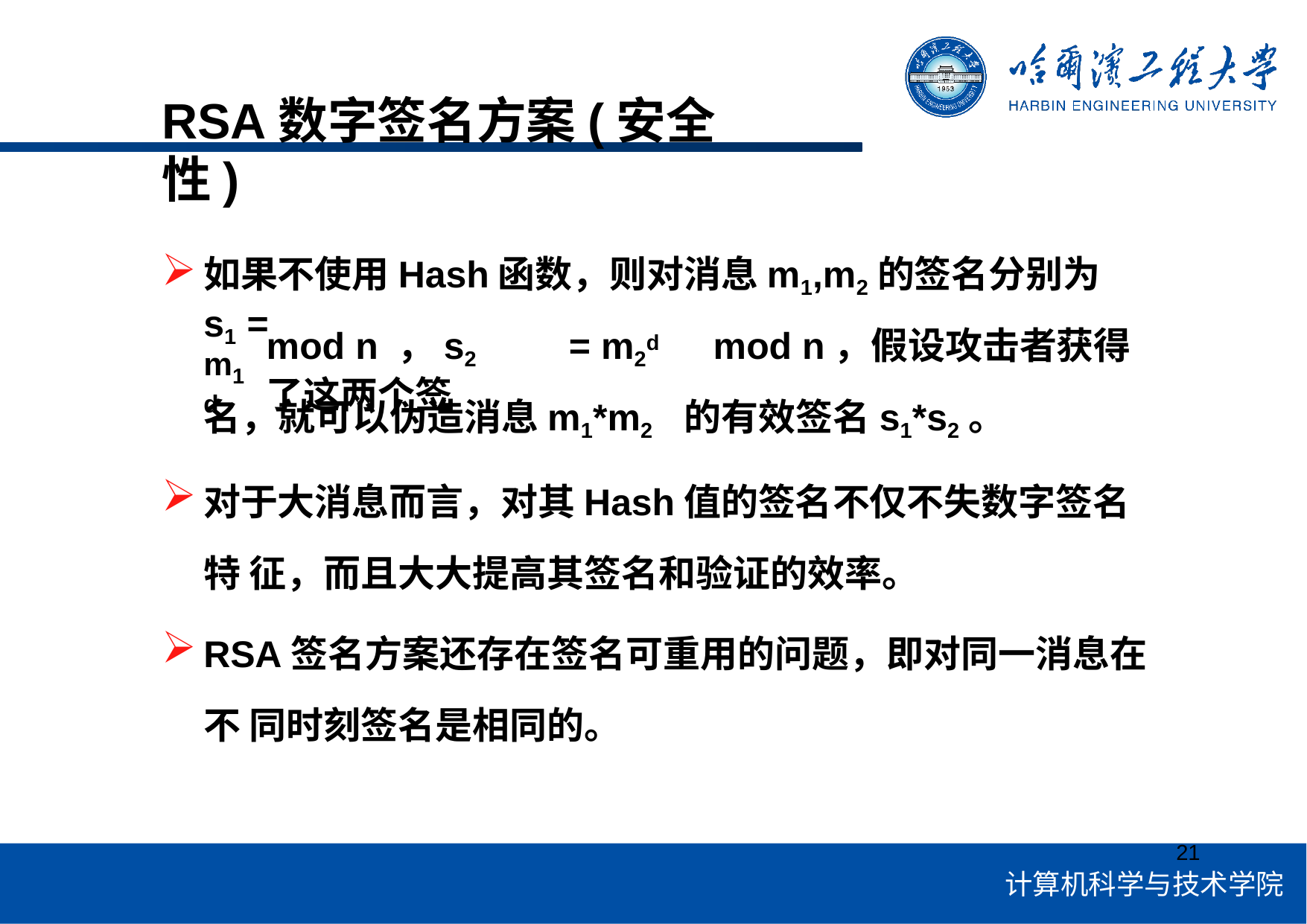

# RSA数字签名方案(安全性)
如果不使用Hash函数，则对消息m1,m2的签名分别为s1	=
m1d
mod n ，s2	= m2d	mod n，假设攻击者获得了这两个签
名，就可以伪造消息m1*m2	的有效签名s1*s2。
对于大消息而言，对其Hash值的签名不仅不失数字签名特 征，而且大大提高其签名和验证的效率。
RSA签名方案还存在签名可重用的问题，即对同一消息在不 同时刻签名是相同的。
21